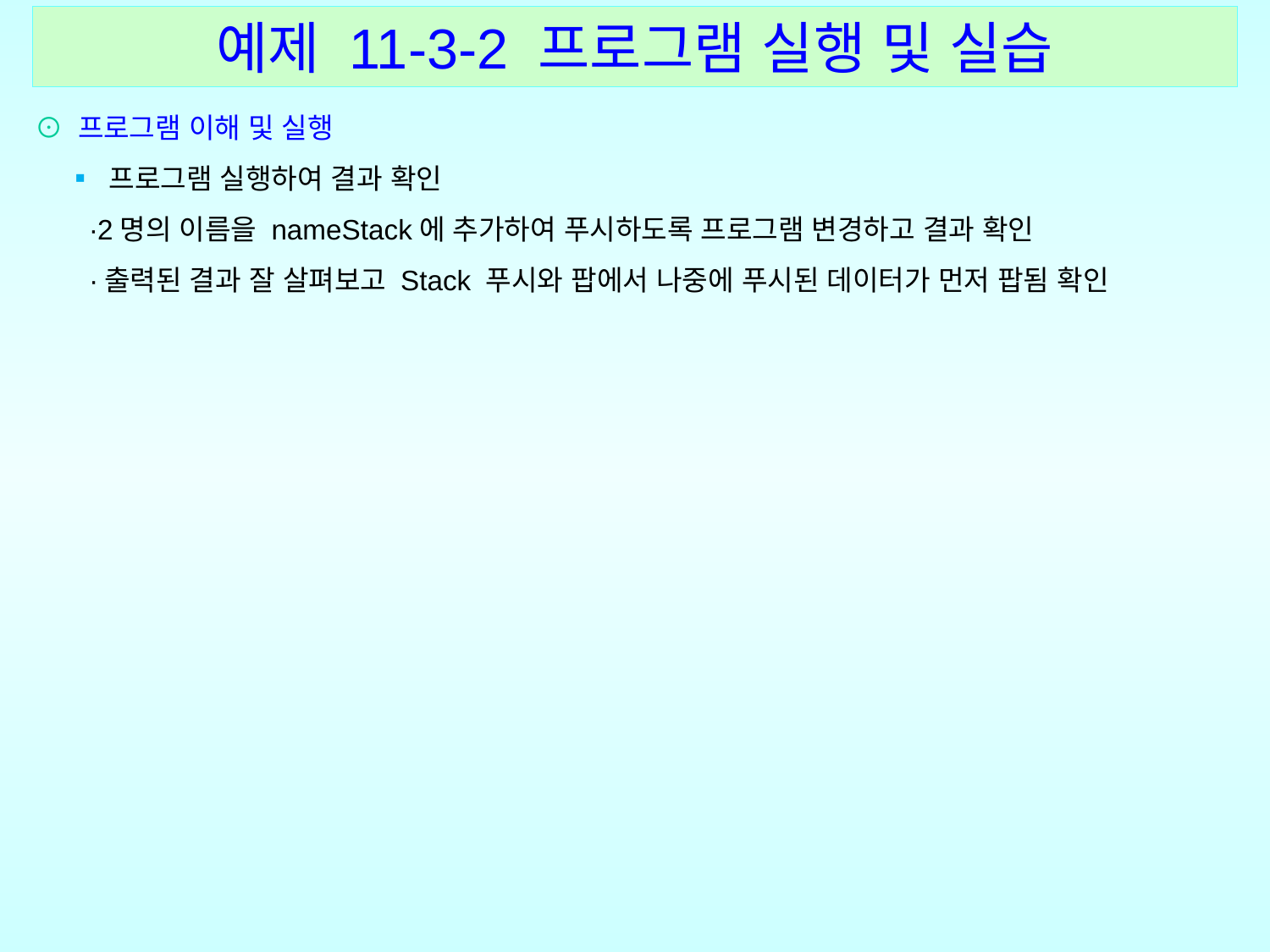

예제 11-3-2 프로그램 실행 및 실습
⊙ 프로그램 이해 및 실행
    ▪ 프로그램 실행하여 결과 확인
       ∙2명의 이름을 nameStack에 추가하여 푸시하도록 프로그램 변경하고 결과 확인
       ∙출력된 결과 잘 살펴보고 Stack 푸시와 팝에서 나중에 푸시된 데이터가 먼저 팝됨 확인